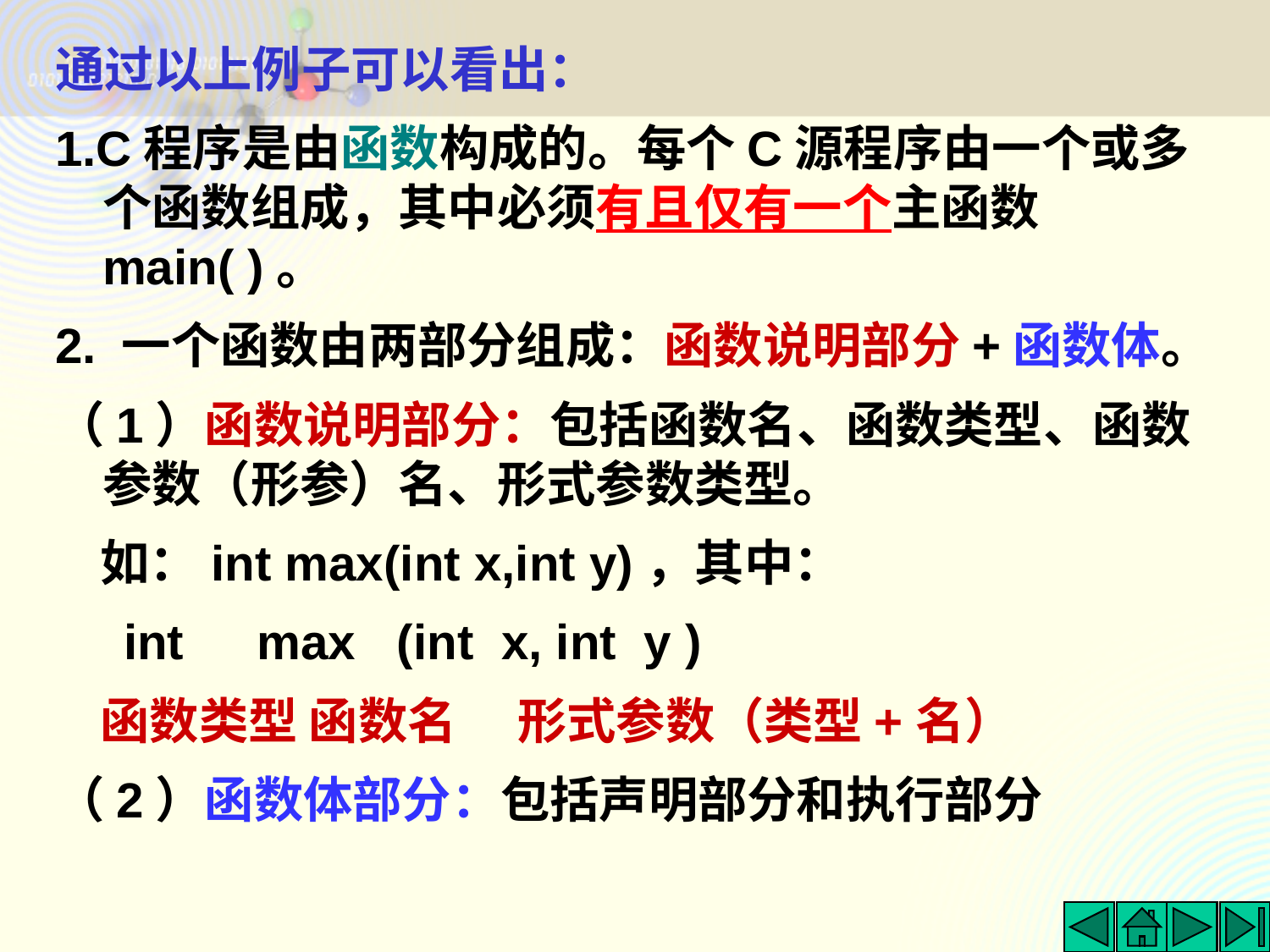

通过以上例子可以看出：
1.C程序是由函数构成的。每个C源程序由一个或多个函数组成，其中必须有且仅有一个主函数main( )。
2. 一个函数由两部分组成：函数说明部分+函数体。
（1）函数说明部分：包括函数名、函数类型、函数参数（形参）名、形式参数类型。
   如：int max(int x,int y)，其中：
     int	  max   (int  x, int  y )
   函数类型 函数名 　形式参数（类型+名）
（2）函数体部分：包括声明部分和执行部分